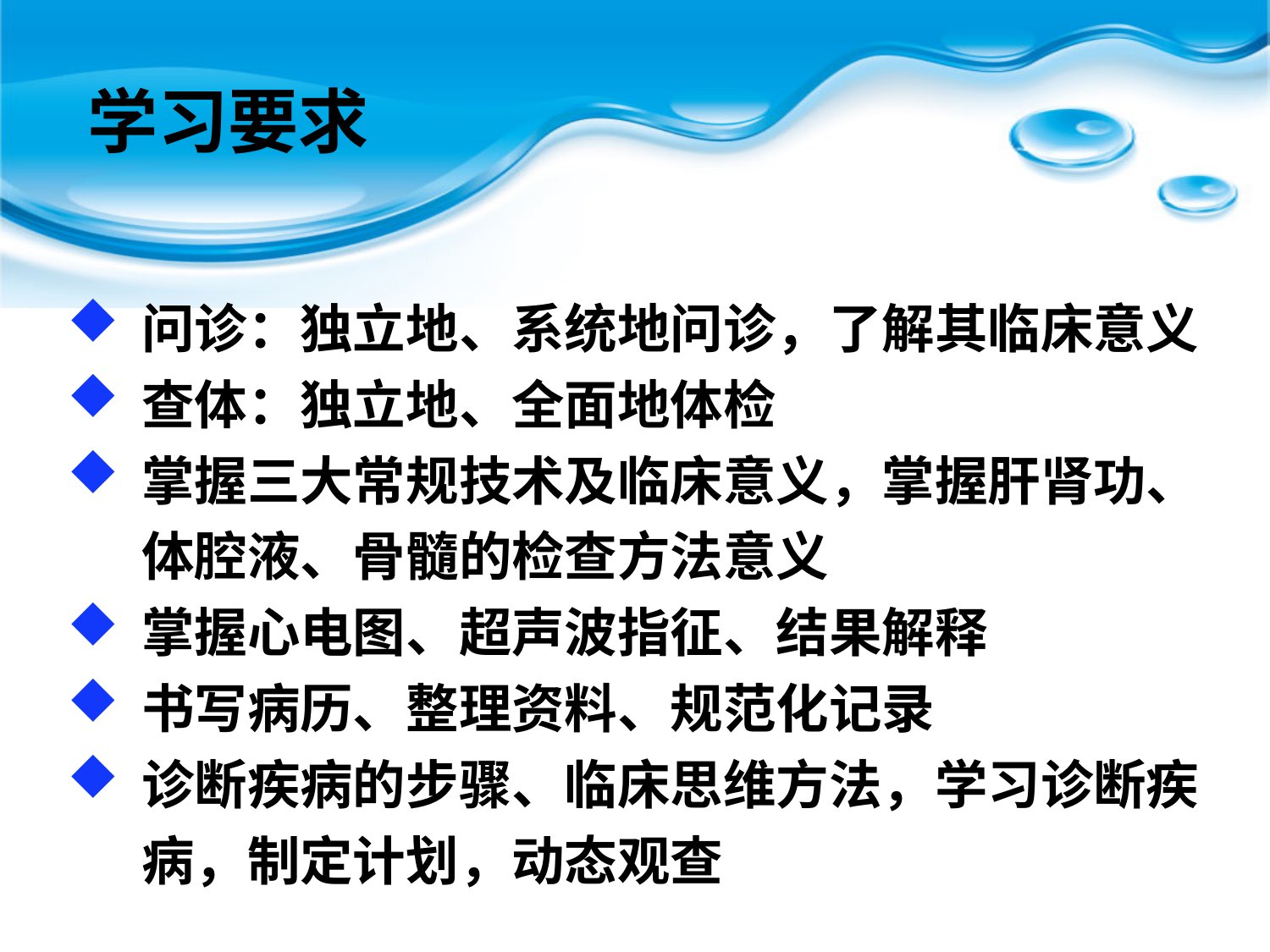

学习要求
问诊：独立地、系统地问诊，了解其临床意义
查体：独立地、全面地体检
掌握三大常规技术及临床意义，掌握肝肾功、体腔液、骨髓的检查方法意义
掌握心电图、超声波指征、结果解释
书写病历、整理资料、规范化记录
诊断疾病的步骤、临床思维方法，学习诊断疾病，制定计划，动态观查